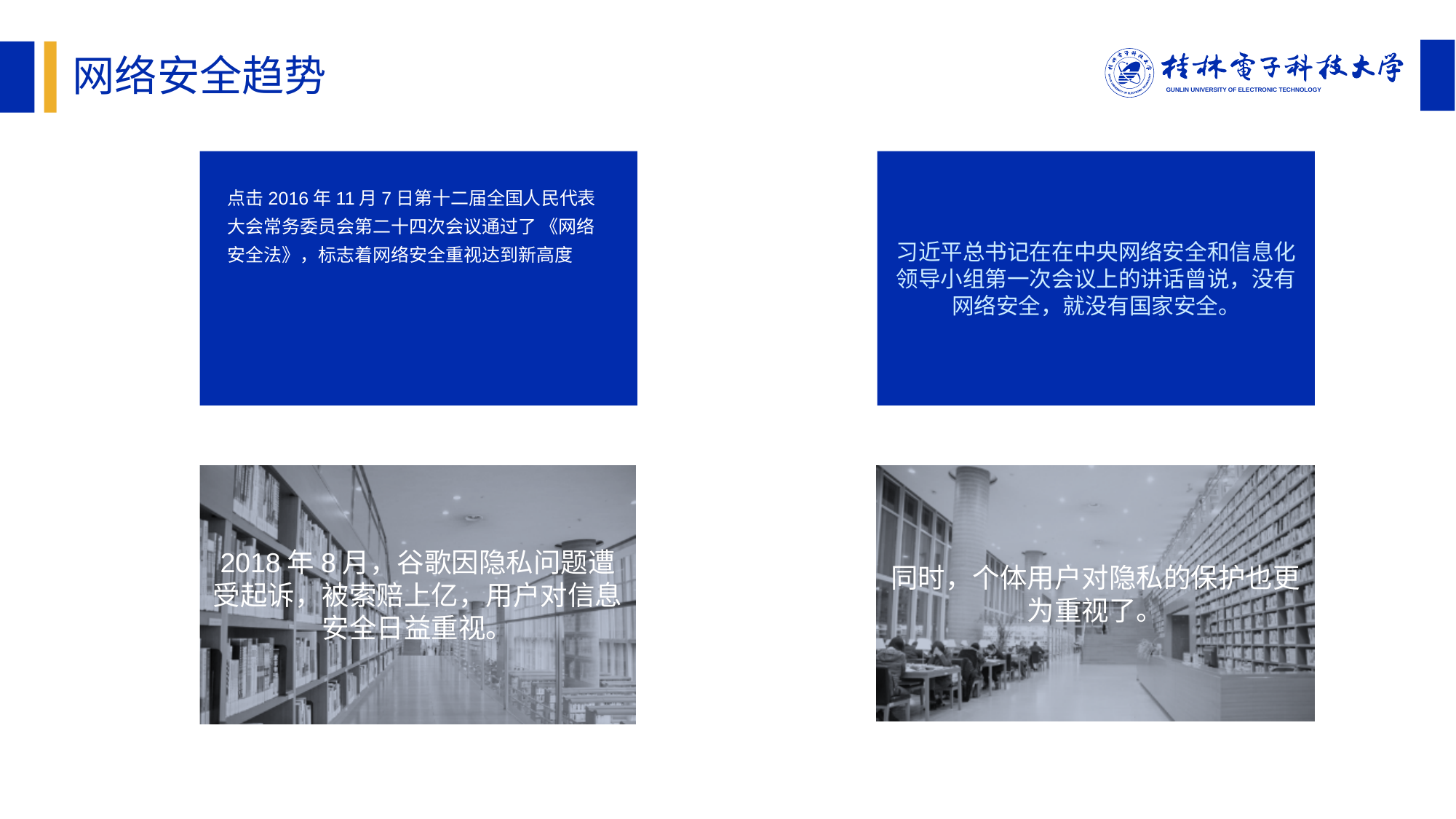

网络安全趋势

习近平总书记在在中央网络安全和信息化领导小组第一次会议上的讲话曾说，没有网络安全，就没有国家安全。

点击2016年11月7日第十二届全国人民代表大会常务委员会第二十四次会议通过了 《网络安全法》，标志着网络安全重视达到新高度

2018年8月，谷歌因隐私问题遭受起诉，被索赔上亿，用户对信息安全日益重视。
同时，个体用户对隐私的保护也更为重视了。